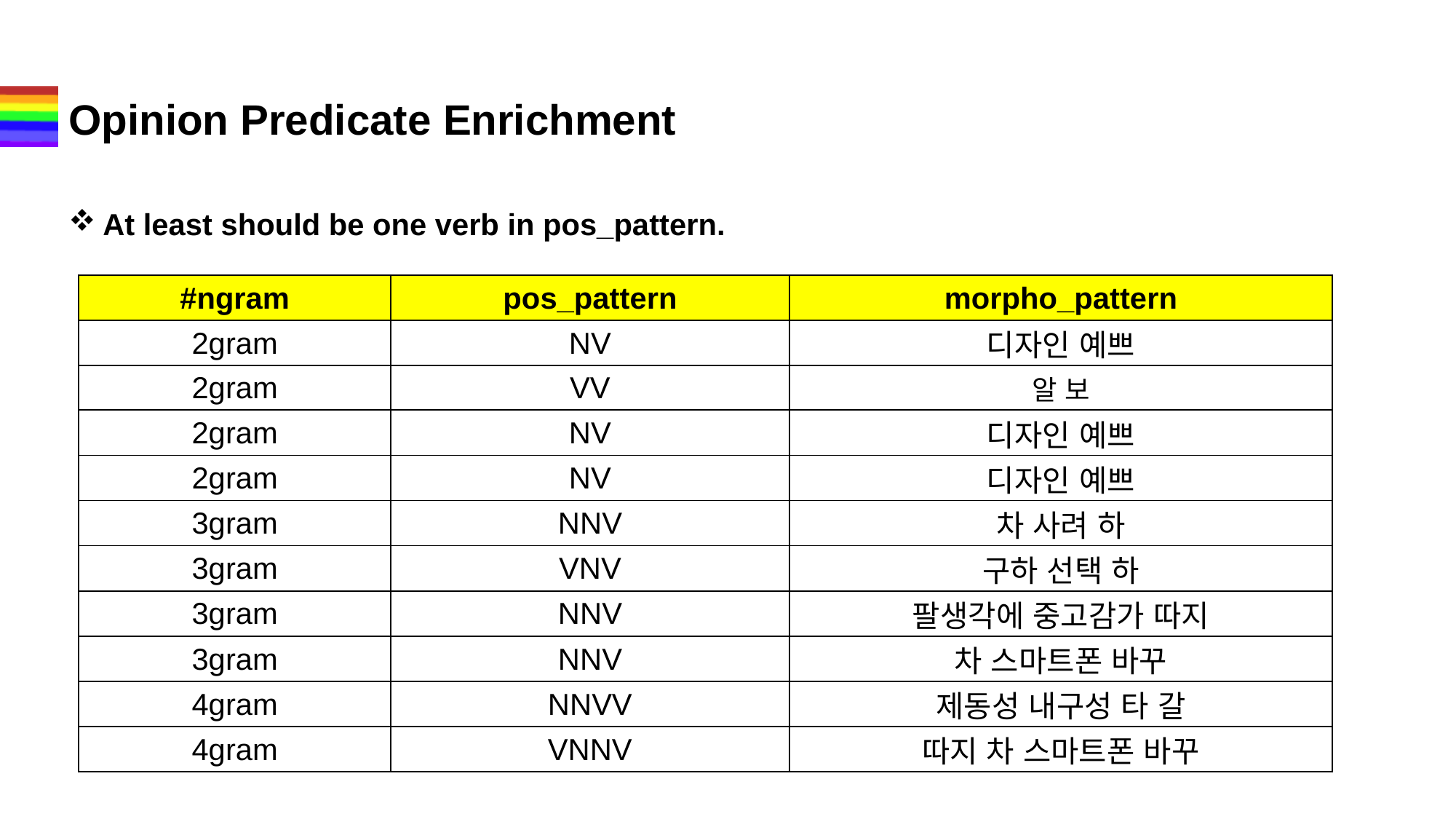

# Opinion Predicate Enrichment
At least should be one verb in pos_pattern.
| #ngram | pos\_pattern | morpho\_pattern |
| --- | --- | --- |
| 2gram | NV | 디자인 예쁘 |
| 2gram | VV | 알 보 |
| 2gram | NV | 디자인 예쁘 |
| 2gram | NV | 디자인 예쁘 |
| 3gram | NNV | 차 사려 하 |
| 3gram | VNV | 구하 선택 하 |
| 3gram | NNV | 팔생각에 중고감가 따지 |
| 3gram | NNV | 차 스마트폰 바꾸 |
| 4gram | NNVV | 제동성 내구성 타 갈 |
| 4gram | VNNV | 따지 차 스마트폰 바꾸 |